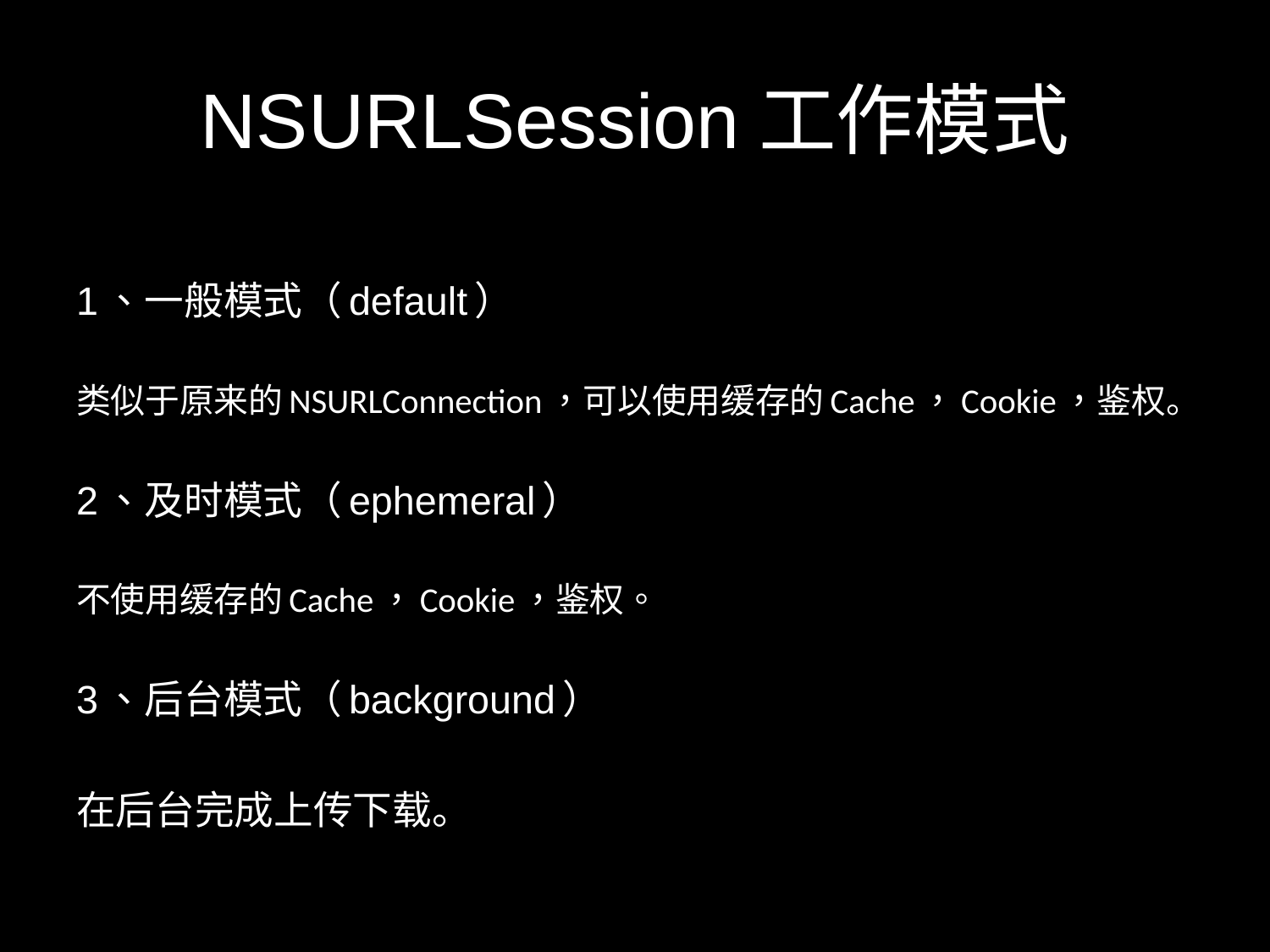

# NSURLSession工作模式
1、一般模式（default）

类似于原来的NSURLConnection，可以使用缓存的Cache，Cookie，鉴权。
2、及时模式（ephemeral）

不使用缓存的Cache，Cookie，鉴权。
3、后台模式（background）

在后台完成上传下载。